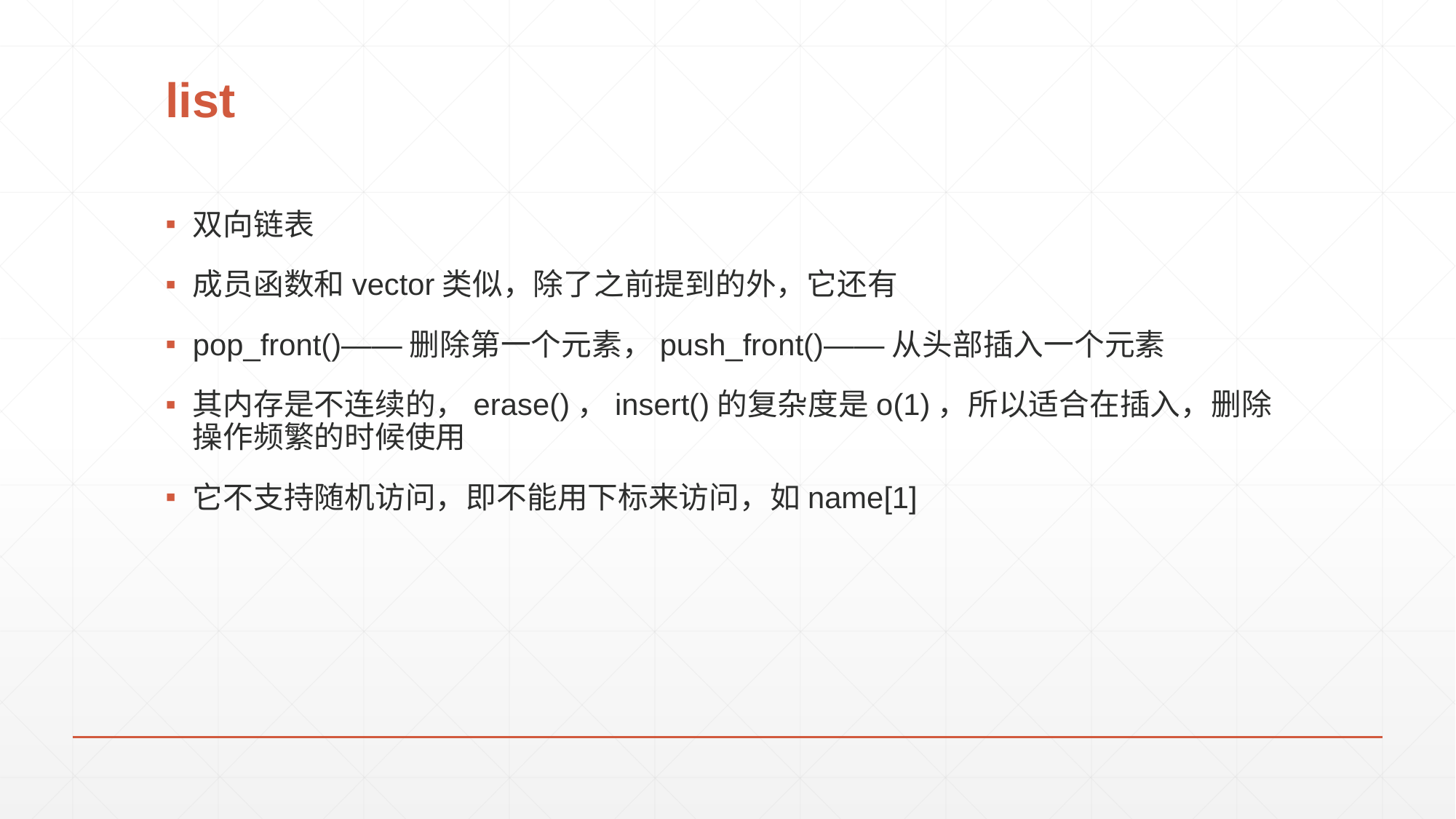

# list
双向链表
成员函数和vector类似，除了之前提到的外，它还有
pop_front()——删除第一个元素，push_front()——从头部插入一个元素
其内存是不连续的，erase()，insert()的复杂度是o(1)，所以适合在插入，删除操作频繁的时候使用
它不支持随机访问，即不能用下标来访问，如name[1]